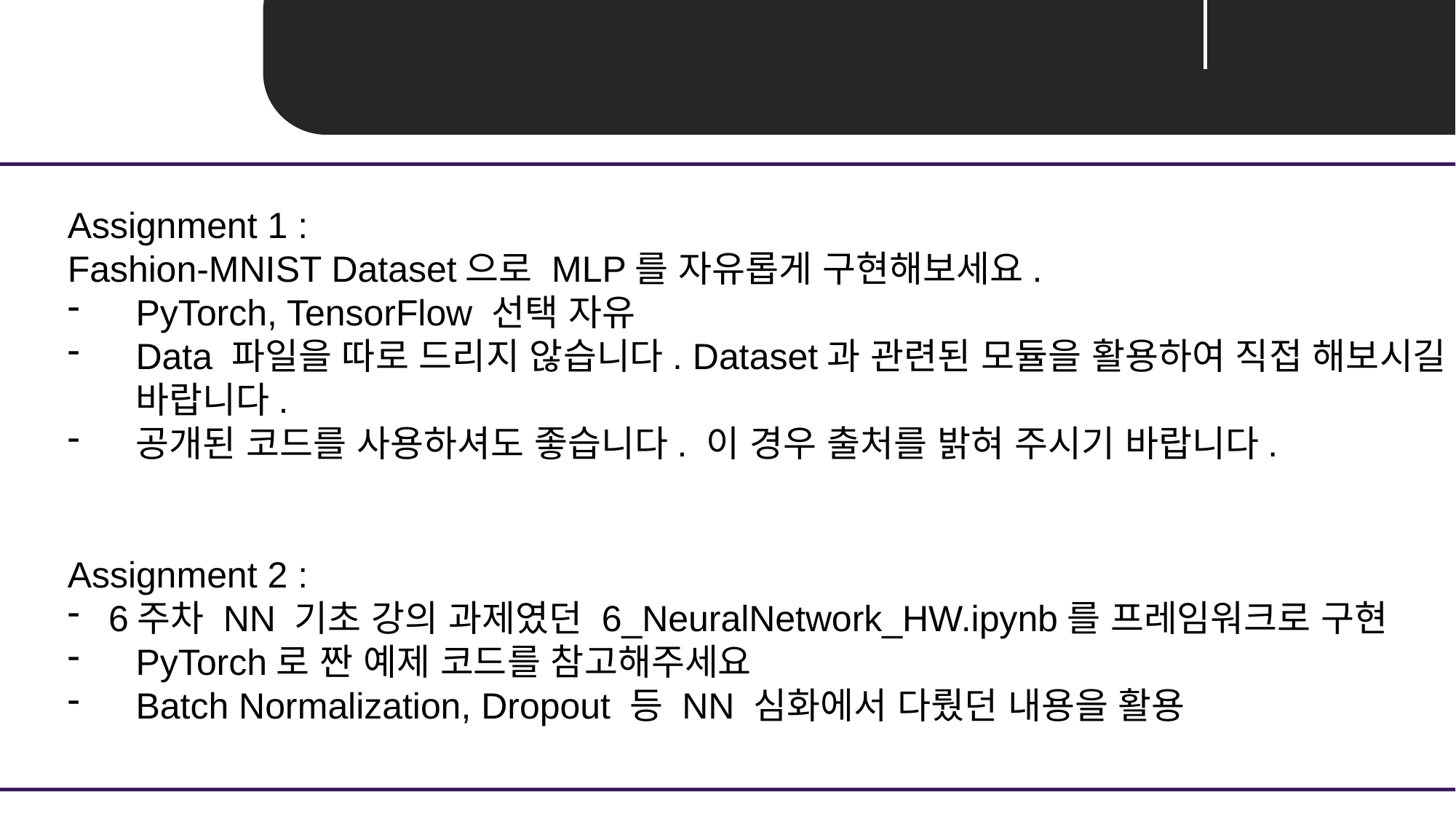

Unit  05 ㅣ  Assignment
Assignment 1 :
Fashion-MNIST Dataset으로 MLP를 자유롭게 구현해보세요.
PyTorch, TensorFlow 선택 자유
Data 파일을 따로 드리지 않습니다. Dataset과 관련된 모듈을 활용하여 직접 해보시길 바랍니다.
공개된 코드를 사용하셔도 좋습니다. 이 경우 출처를 밝혀 주시기 바랍니다.

Assignment 2 :
6주차 NN 기초 강의 과제였던 6_NeuralNetwork_HW.ipynb를 프레임워크로 구현
PyTorch로 짠 예제 코드를 참고해주세요
Batch Normalization, Dropout 등 NN 심화에서 다뤘던 내용을 활용